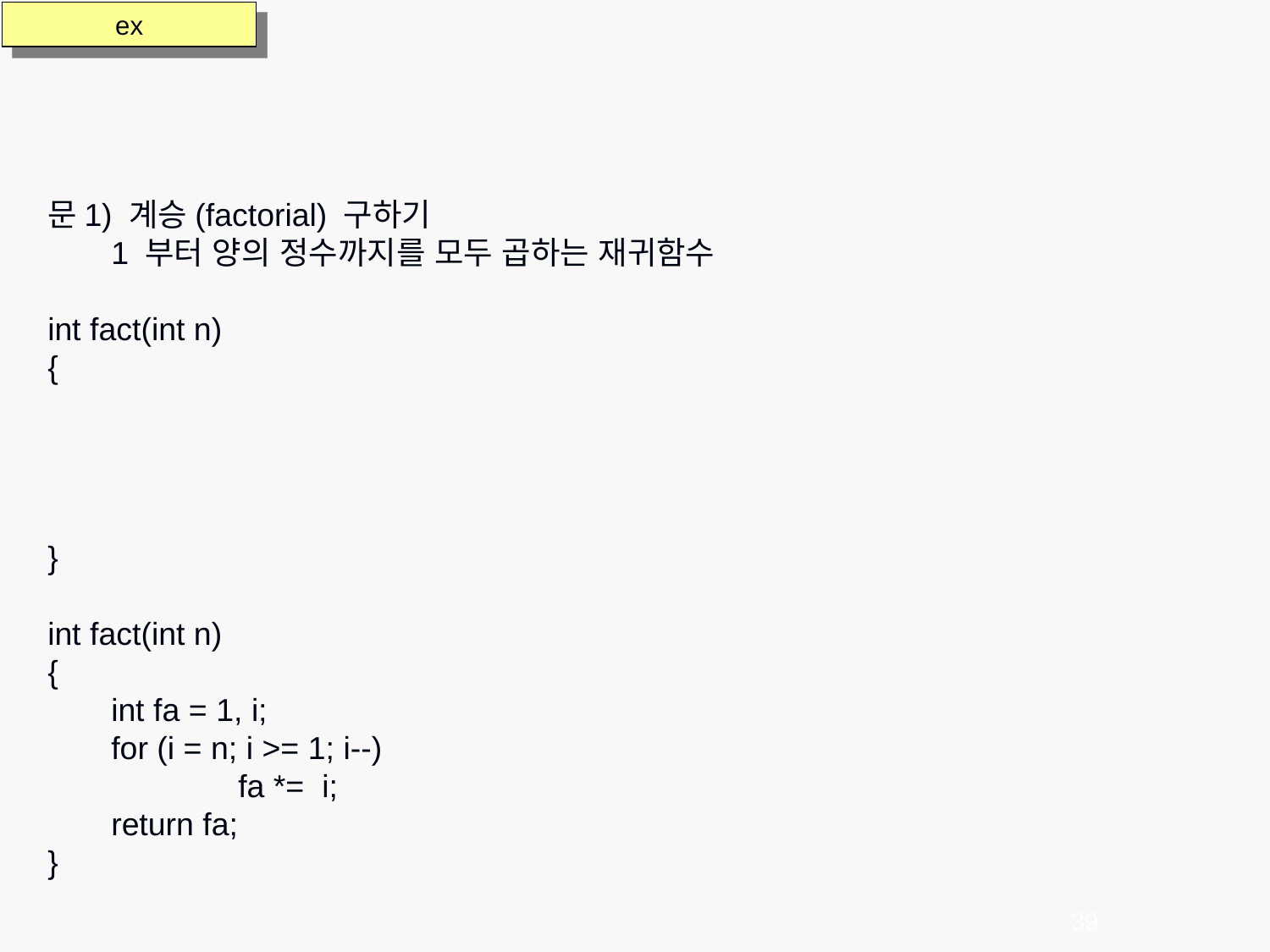

ex
문1) 계승(factorial) 구하기
1 부터 양의 정수까지를 모두 곱하는 재귀함수

int fact(int n)
{

}

int fact(int n)
{
	int fa = 1, i;
	for (i = n; i >= 1; i--)
		fa *=  i;
	return fa;
}

39